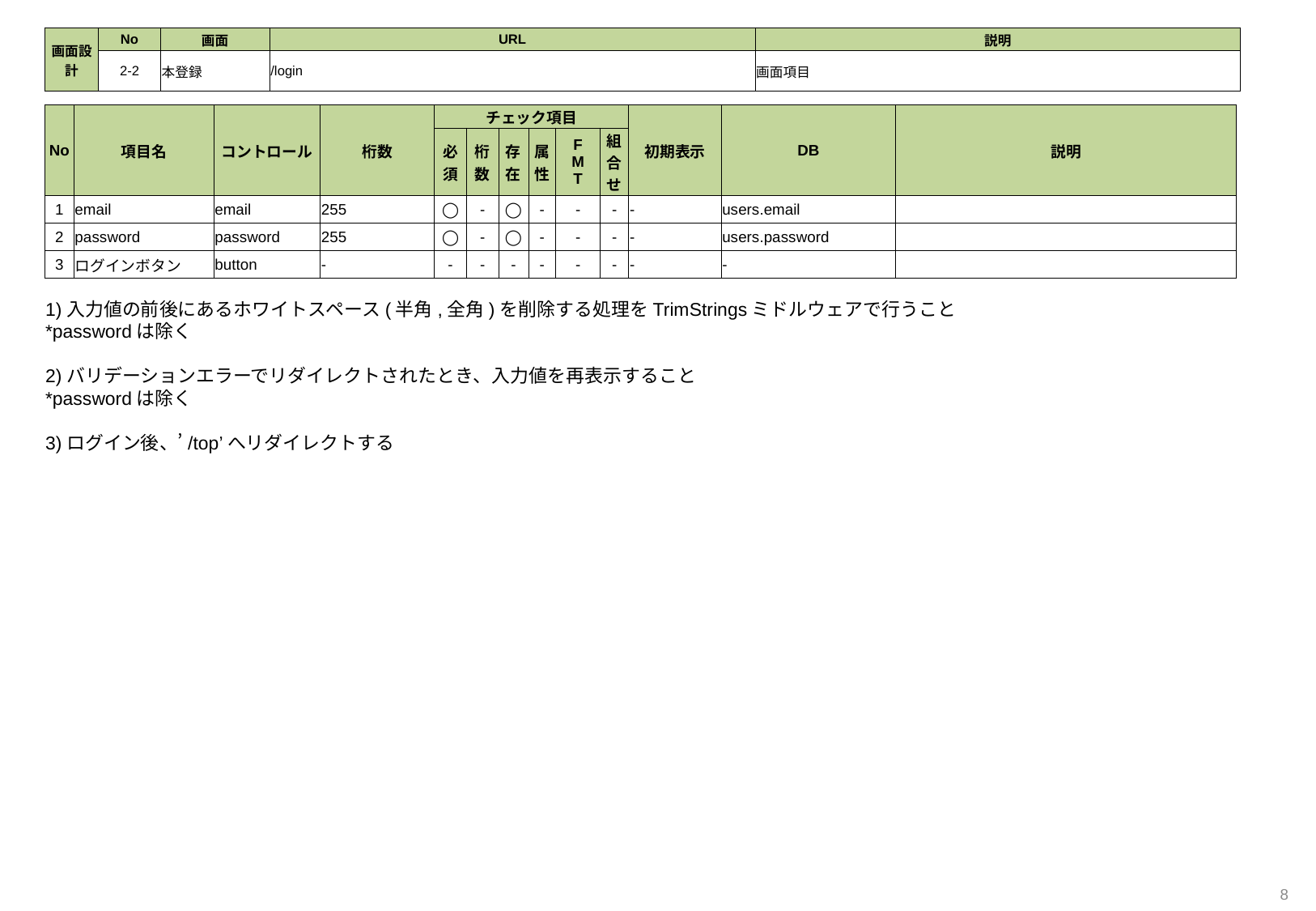

| 画面設計 | No | 画面 | URL | 説明 |
| --- | --- | --- | --- | --- |
|  | 2-2 | 本登録 | /login | 画面項目 |
| No | 項目名 | コントロール | 桁数 | チェック項目 |  |  |  |  |  | 初期表示 | DB | 説明 |
| --- | --- | --- | --- | --- | --- | --- | --- | --- | --- | --- | --- | --- |
|  |  |  |  | 必 須 | 桁数 | 存在 | 属性 | F M T | 組合せ |  |  |  |
| 1 | email | email | 255 | ◯ | - | ◯ | - | - | - | - | users.email |  |
| 2 | password | password | 255 | ◯ | - | ◯ | - | - | - | - | users.password |  |
| 3 | ログインボタン | button | - | - | - | - | - | - | - | - | - |  |
1)入力値の前後にあるホワイトスペース(半角,全角)を削除する処理をTrimStringsミドルウェアで行うこと
*passwordは除く

2)バリデーションエラーでリダイレクトされたとき、入力値を再表示すること
*passwordは除く

3)ログイン後、’/top’へリダイレクトする
8